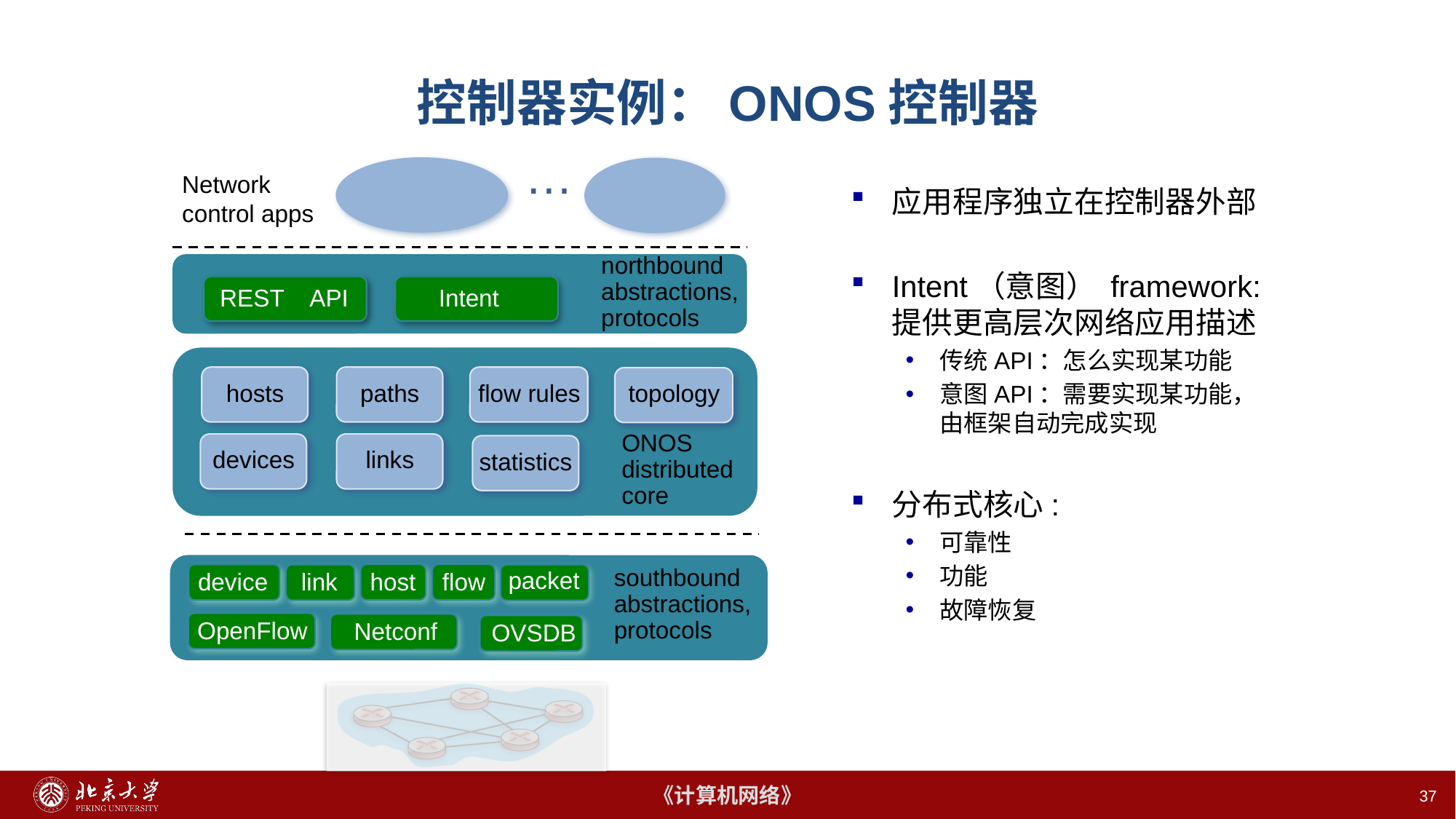

# 控制器实例：ONOS控制器

…
Network
control apps
应用程序独立在控制器外部

Intent（意图） framework: 提供更高层次网络应用描述
传统API：怎么实现某功能
意图API：需要实现某功能，由框架自动完成实现

分布式核心:
可靠性
功能
故障恢复
northbound abstractions,
protocols

REST    API

Intent

hosts

paths

flow rules

topology
ONOS
distributed core

devices

links

statistics

packet

southbound abstractions,
protocols
link

host

flow

device

OpenFlow

Netconf

OVSDB

37